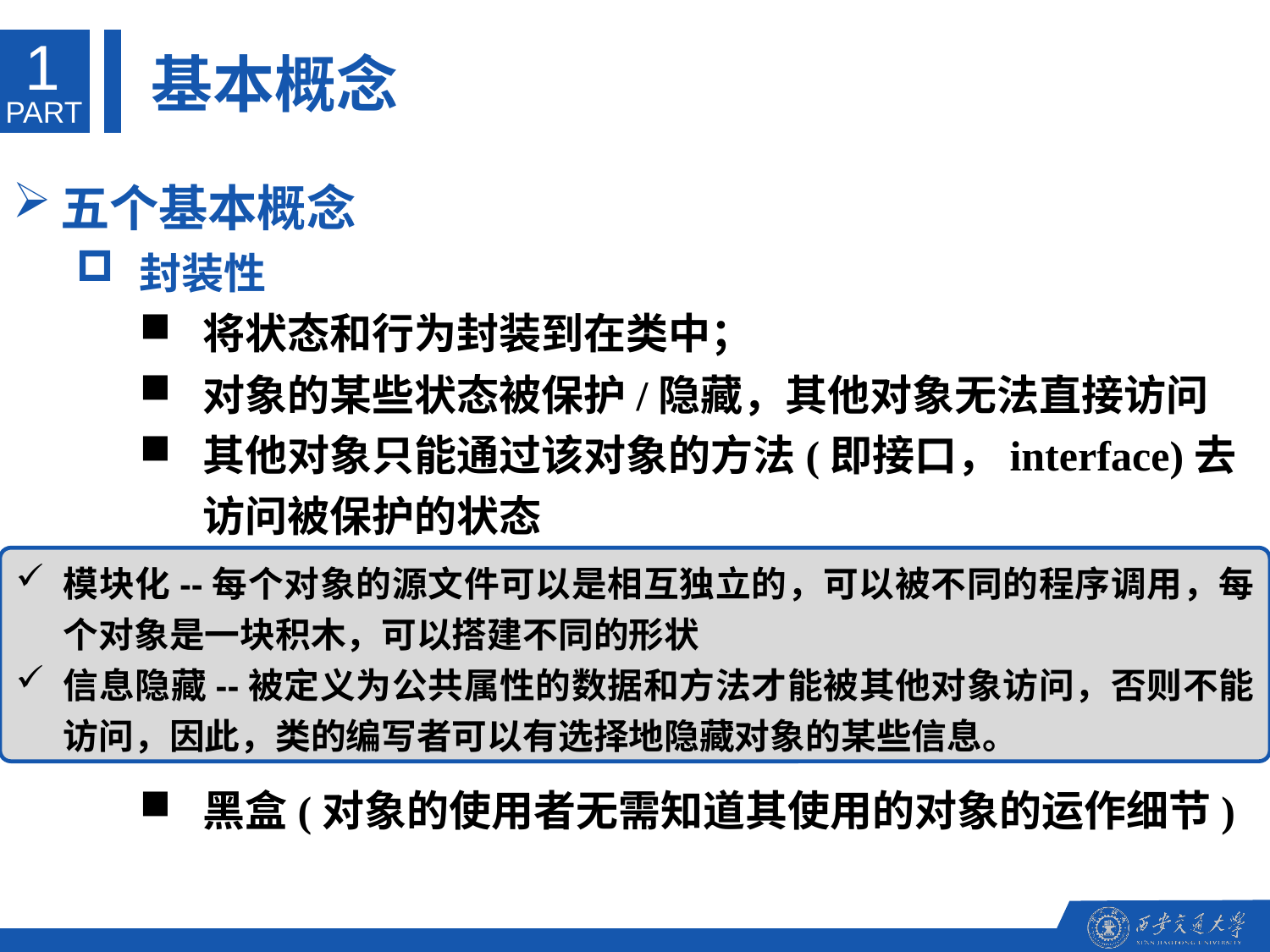

1
基本概念
PART
五个基本概念
封装性
将状态和行为封装到在类中；
对象的某些状态被保护/隐藏，其他对象无法直接访问
其他对象只能通过该对象的方法(即接口，interface)去访问被保护的状态

黑盒(对象的使用者无需知道其使用的对象的运作细节)
模块化--每个对象的源文件可以是相互独立的，可以被不同的程序调用，每个对象是一块积木，可以搭建不同的形状
信息隐藏--被定义为公共属性的数据和方法才能被其他对象访问，否则不能访问，因此，类的编写者可以有选择地隐藏对象的某些信息。